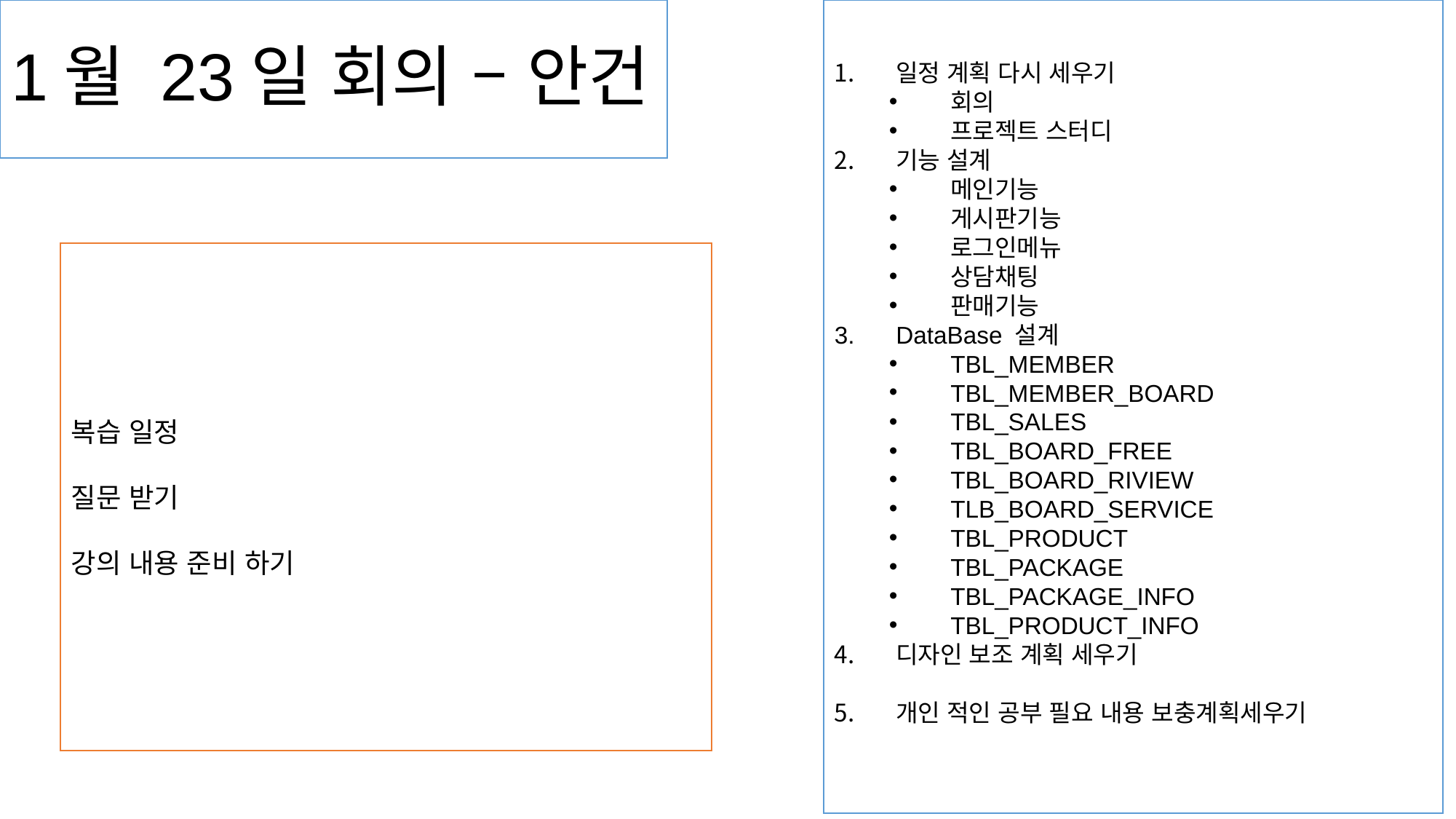

# 1월 23일 회의 – 안건
일정 계획 다시 세우기
회의
프로젝트 스터디
기능 설계
메인기능
게시판기능
로그인메뉴
상담채팅
판매기능
DataBase 설계
TBL_MEMBER
TBL_MEMBER_BOARD
TBL_SALES
TBL_BOARD_FREE
TBL_BOARD_RIVIEW
TLB_BOARD_SERVICE
TBL_PRODUCT
TBL_PACKAGE
TBL_PACKAGE_INFO
TBL_PRODUCT_INFO
디자인 보조 계획 세우기

개인 적인 공부 필요 내용 보충계획세우기

복습 일정

질문 받기

강의 내용 준비 하기